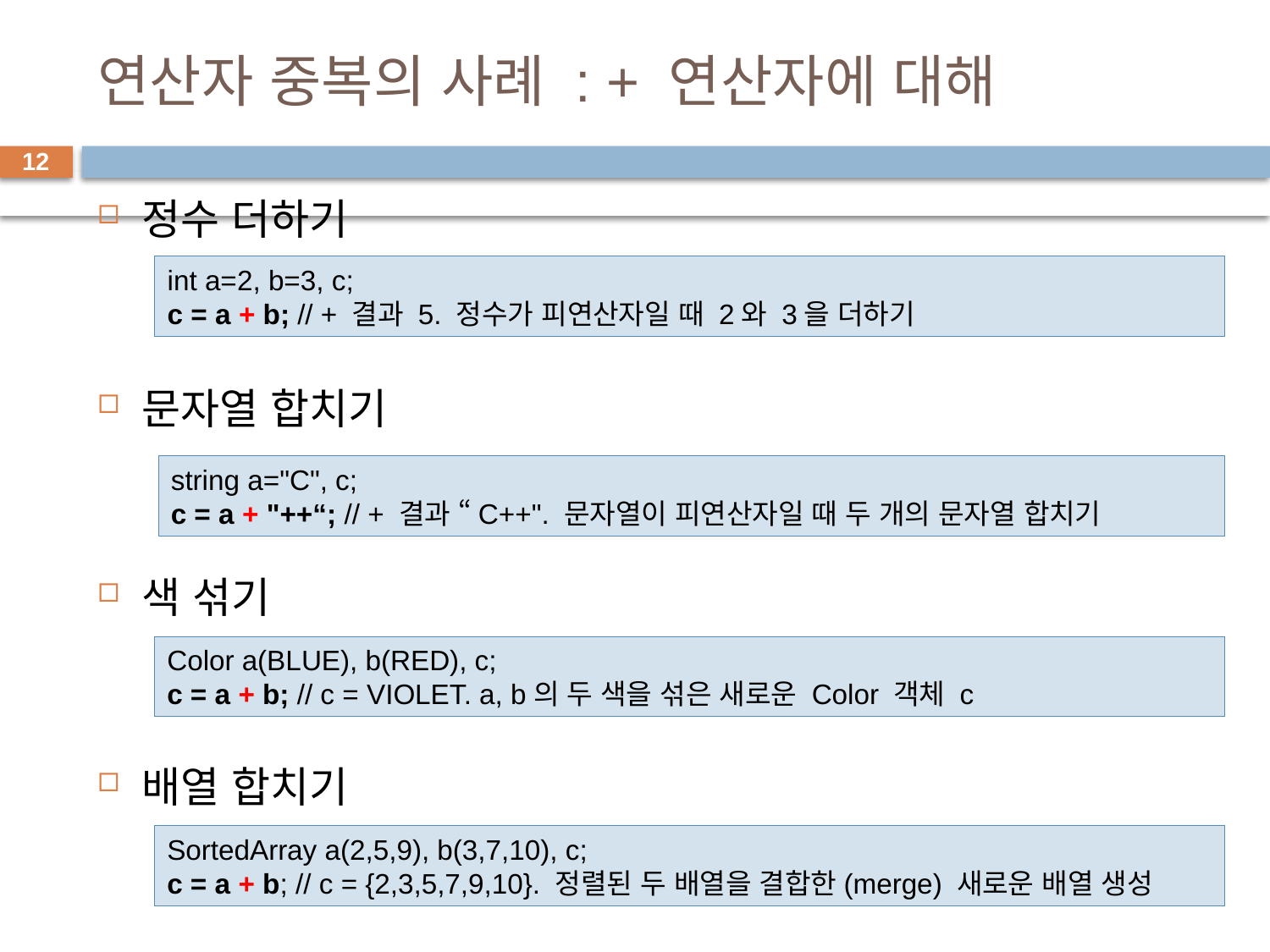

# 연산자 중복의 사례 : + 연산자에 대해
12
정수 더하기

문자열 합치기

색 섞기

배열 합치기

int a=2, b=3, c;
c = a + b; // + 결과 5. 정수가 피연산자일 때 2와 3을 더하기
string a="C", c;
c = a + "++“; // + 결과 “C++". 문자열이 피연산자일 때 두 개의 문자열 합치기
Color a(BLUE), b(RED), c;
c = a + b; // c = VIOLET. a, b의 두 색을 섞은 새로운 Color 객체 c
SortedArray a(2,5,9), b(3,7,10), c;
c = a + b; // c = {2,3,5,7,9,10}. 정렬된 두 배열을 결합한(merge) 새로운 배열 생성